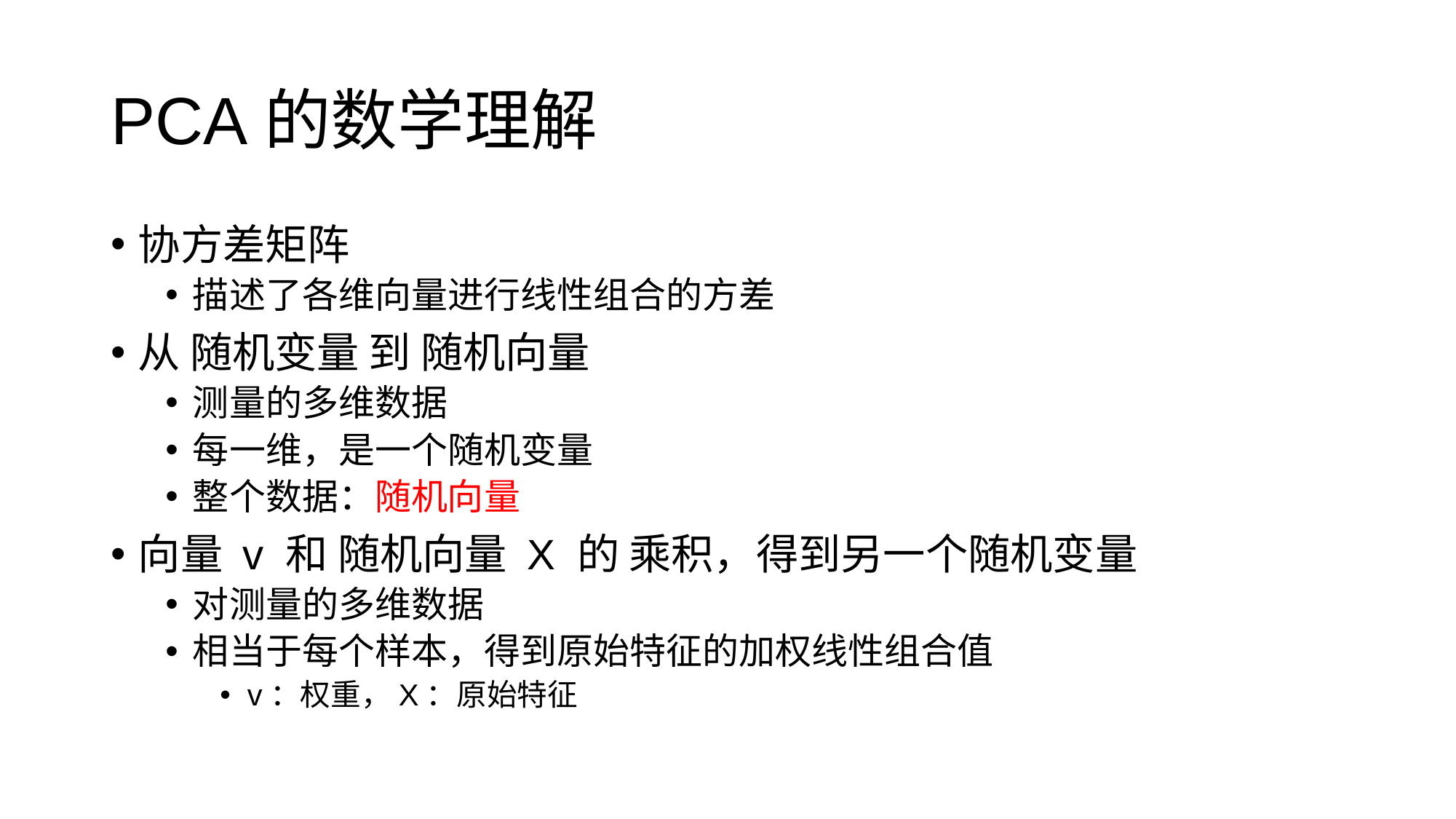

# PCA的数学理解
协方差矩阵
描述了各维向量进行线性组合的方差
从 随机变量 到 随机向量
测量的多维数据
每一维，是一个随机变量
整个数据：随机向量
向量 v 和 随机向量 X 的 乘积，得到另一个随机变量
对测量的多维数据
相当于每个样本，得到原始特征的加权线性组合值
v：权重，X：原始特征